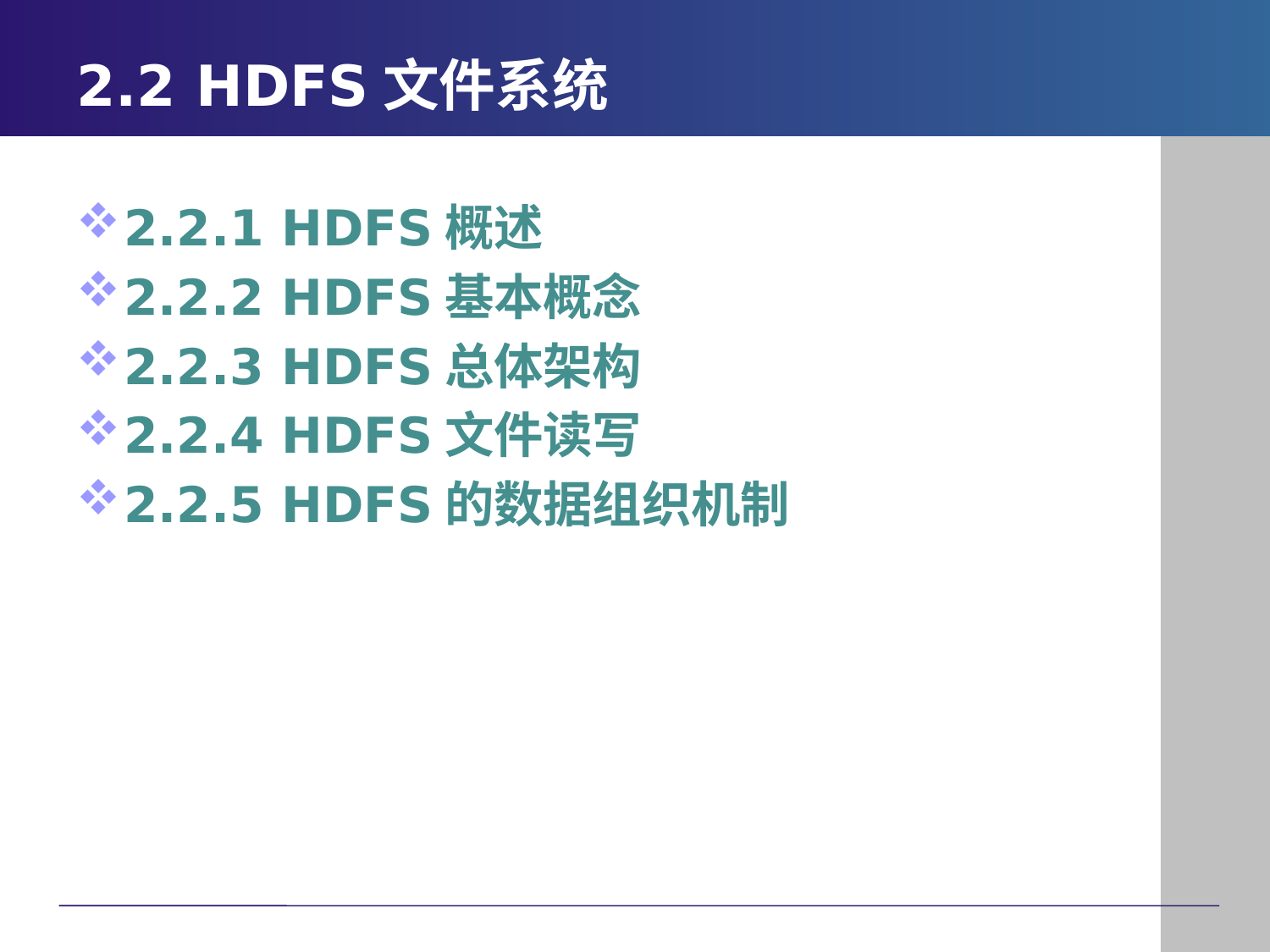

# 2.2 HDFS文件系统
2.2.1 HDFS概述
2.2.2 HDFS基本概念
2.2.3 HDFS总体架构
2.2.4 HDFS文件读写
2.2.5 HDFS的数据组织机制